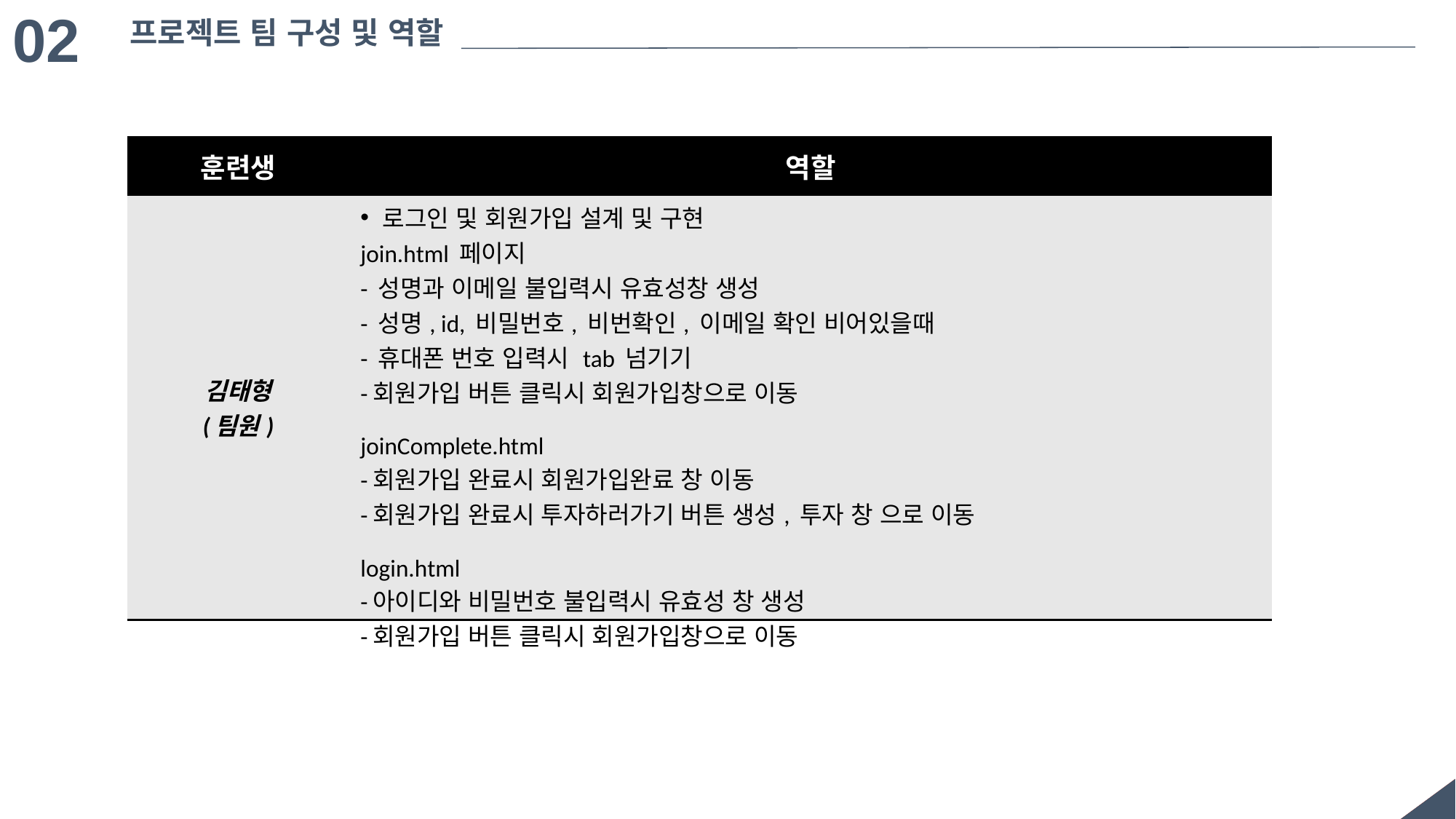

02
프로젝트 팀 구성 및 역할
| 훈련생 | 역할 |
| --- | --- |
| 김태형 (팀원) | 로그인 및 회원가입 설계 및 구현 join.html 페이지 - 성명과 이메일 불입력시 유효성창 생성 - 성명, id, 비밀번호, 비번확인, 이메일 확인 비어있을때 - 휴대폰 번호 입력시 tab 넘기기 -회원가입 버튼 클릭시 회원가입창으로 이동  joinComplete.html -회원가입 완료시 회원가입완료 창 이동 -회원가입 완료시 투자하러가기 버튼 생성, 투자 창 으로 이동 login.html -아이디와 비밀번호 불입력시 유효성 창 생성 -회원가입 버튼 클릭시 회원가입창으로 이동 |